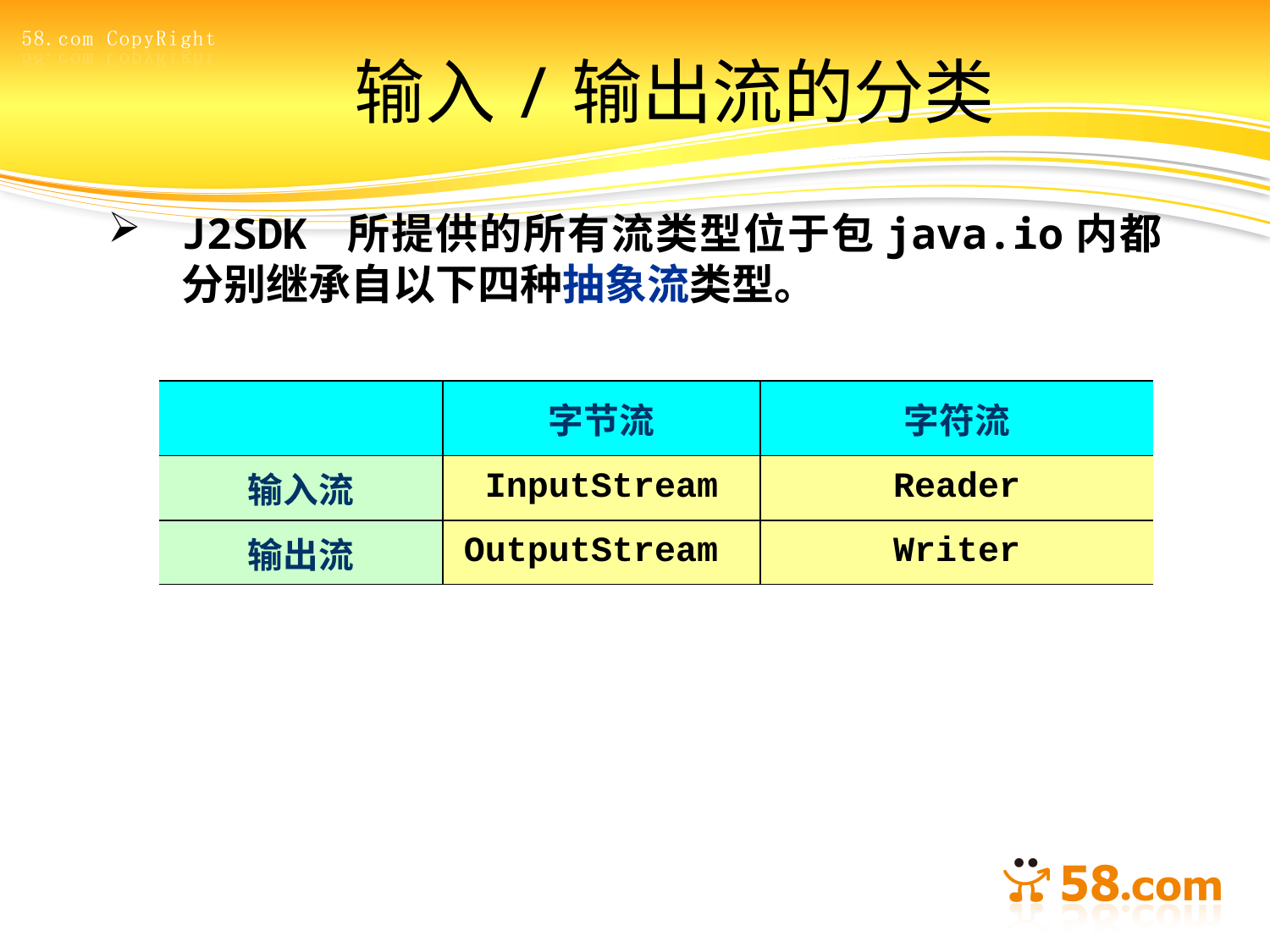

# 输入/输出流的分类
J2SDK 所提供的所有流类型位于包java.io内都分别继承自以下四种抽象流类型。
|  | 字节流 | 字符流 |
| --- | --- | --- |
| 输入流 | InputStream | Reader |
| 输出流 | OutputStream | Writer |